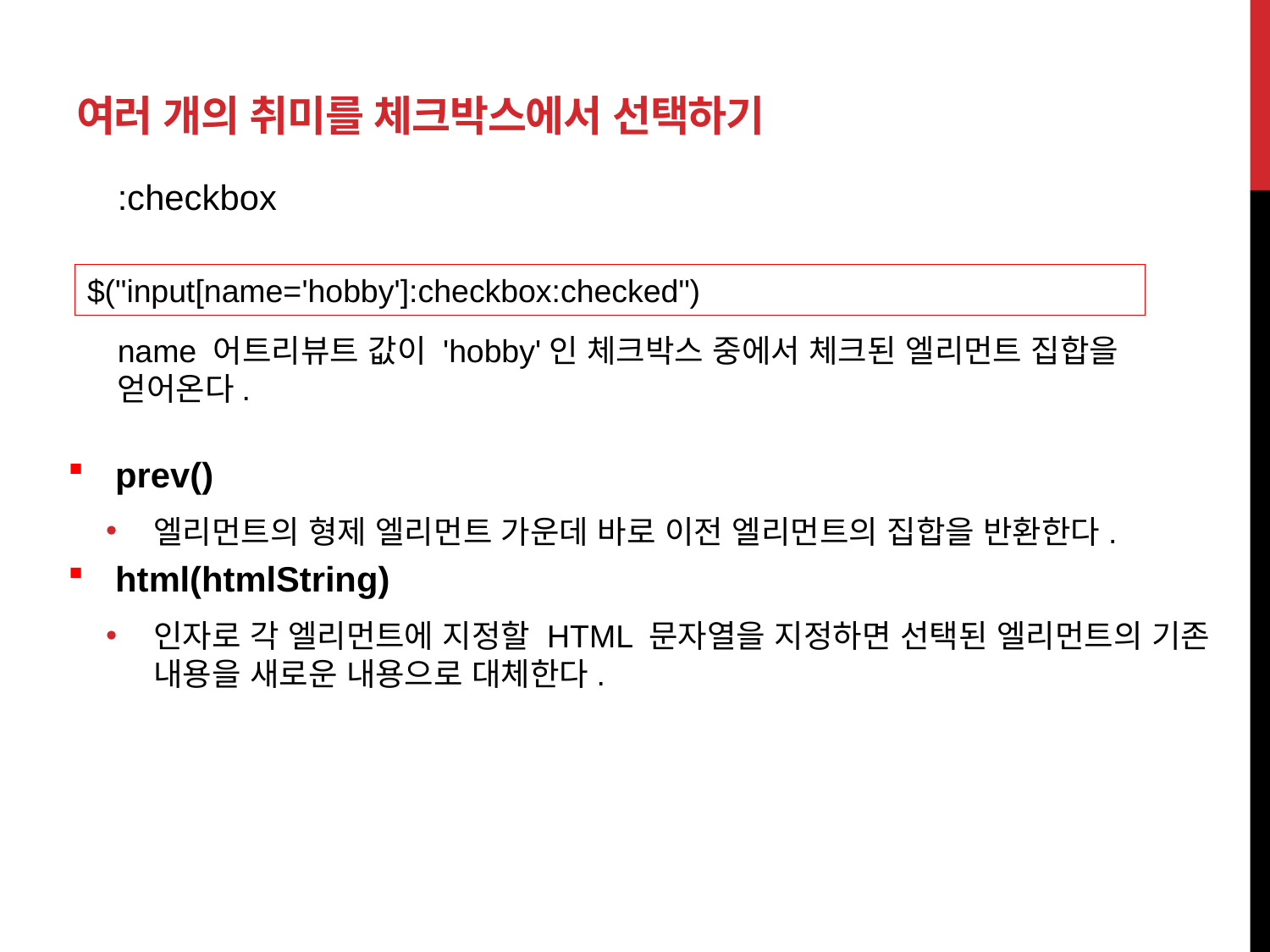

# 여러 개의 취미를 체크박스에서 선택하기
:checkbox
$("input[name='hobby']:checkbox:checked")
name 어트리뷰트 값이 'hobby'인 체크박스 중에서 체크된 엘리먼트 집합을 얻어온다.
prev()
엘리먼트의 형제 엘리먼트 가운데 바로 이전 엘리먼트의 집합을 반환한다.
html(htmlString)
인자로 각 엘리먼트에 지정할 HTML 문자열을 지정하면 선택된 엘리먼트의 기존 내용을 새로운 내용으로 대체한다.